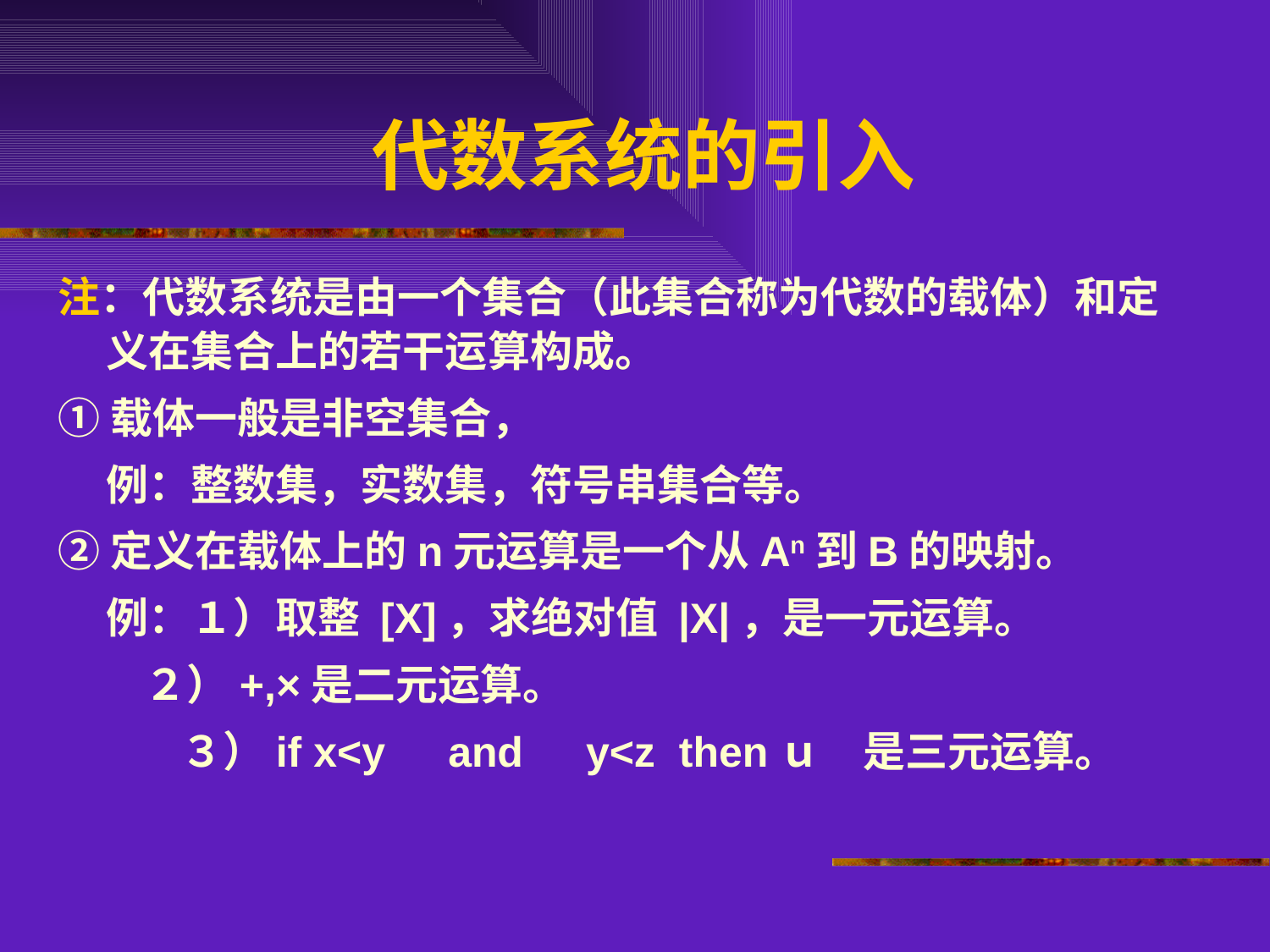

# 代数系统的引入
注：代数系统是由一个集合（此集合称为代数的载体）和定
    义在集合上的若干运算构成。
①载体一般是非空集合，
    例：整数集，实数集，符号串集合等。
②定义在载体上的n元运算是一个从An到B的映射。
    例：１）取整 [X]，求绝对值 |X|，是一元运算。
        ２）+,×是二元运算。
　　    ３）if x<y　and　y<z  thenｕ　是三元运算。